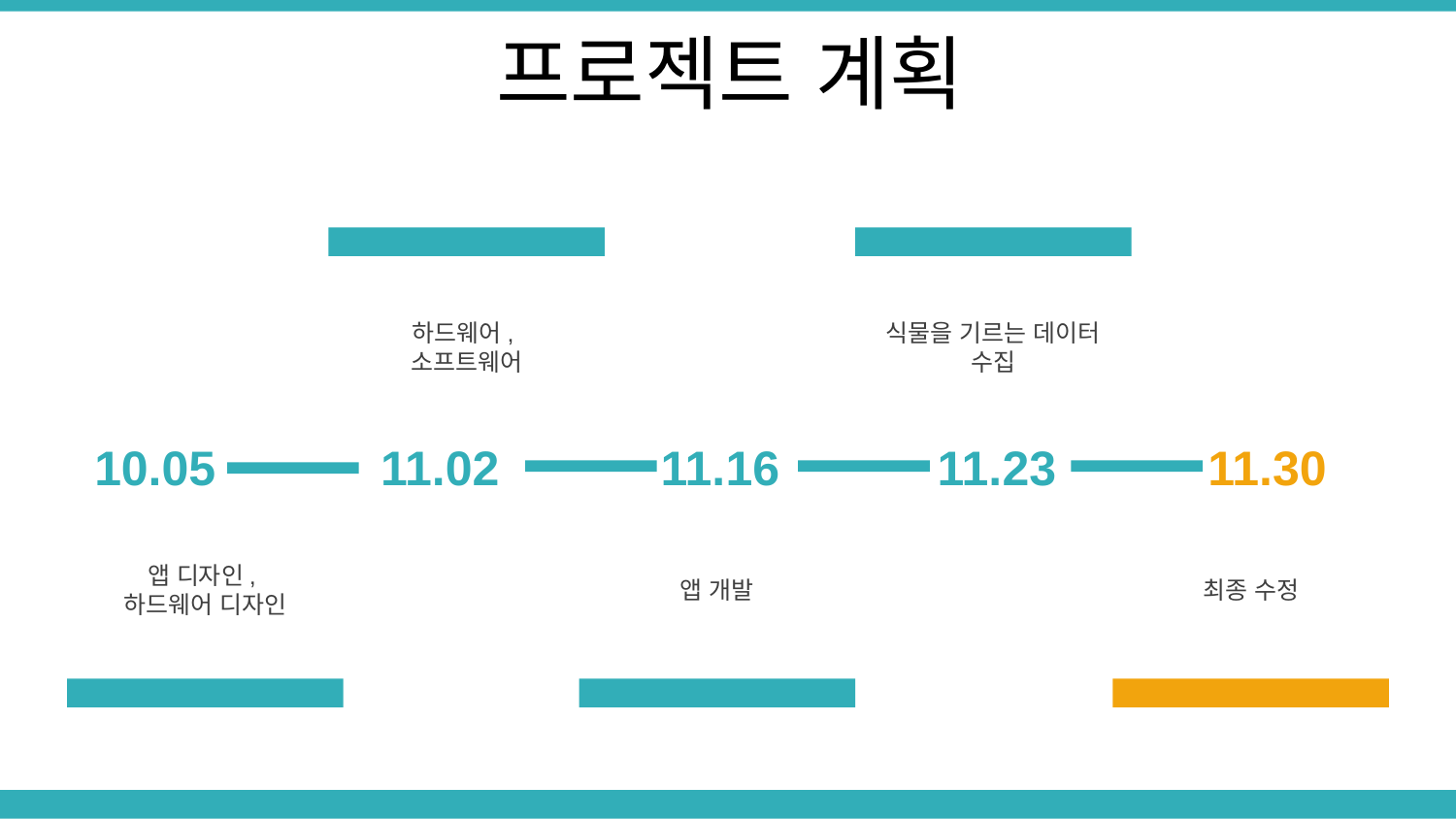

# 프로젝트 계획

하드웨어,
소프트웨어

식물을 기르는 데이터 수집
10.05
11.02
11.16
11.23
11.30

앱 디자인,
하드웨어 디자인

앱 개발

최종 수정